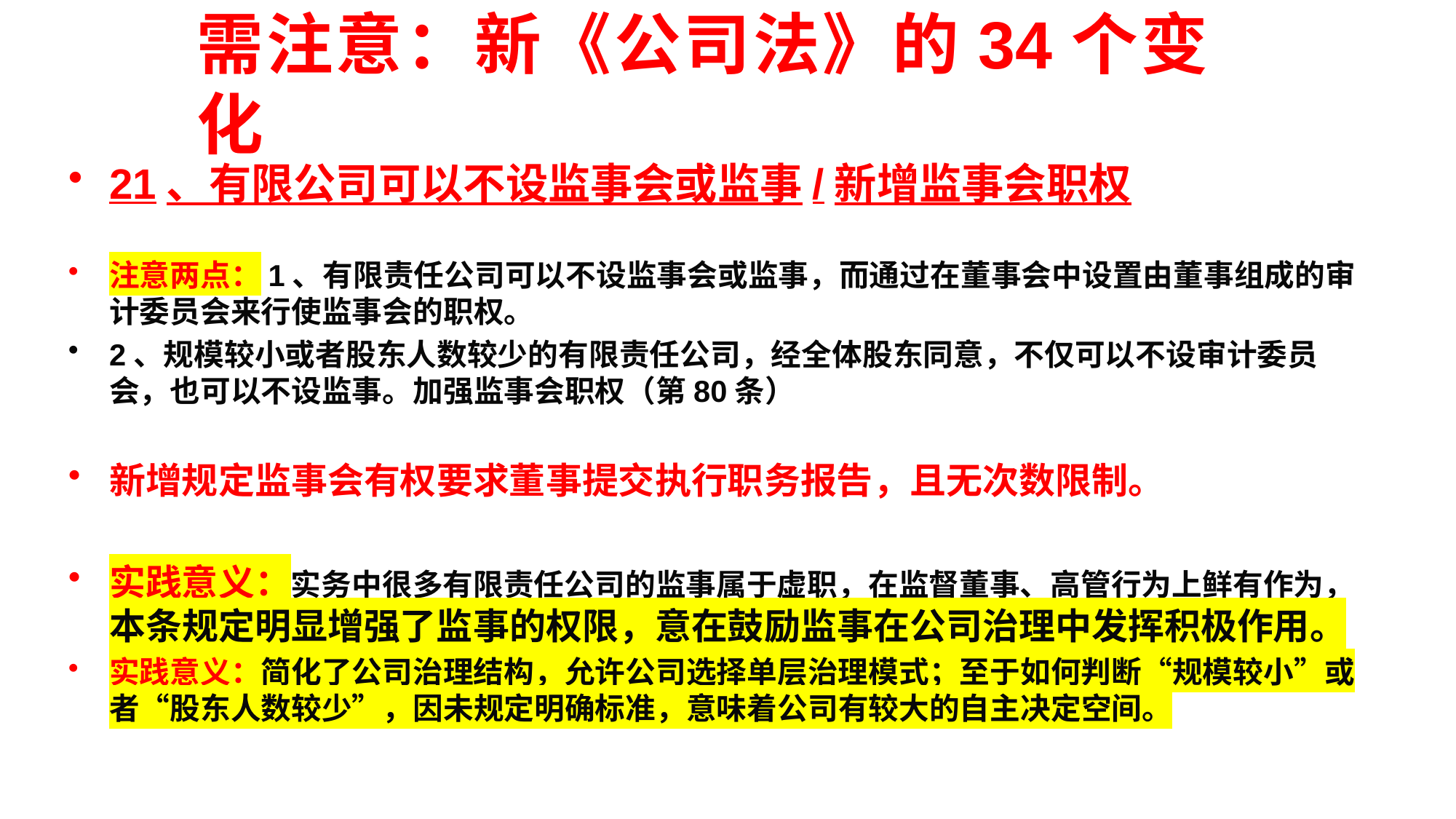

# 需注意：新《公司法》的34个变化
21、有限公司可以不设监事会或监事/新增监事会职权

注意两点：1、有限责任公司可以不设监事会或监事，而通过在董事会中设置由董事组成的审计委员会来行使监事会的职权。
2、规模较小或者股东人数较少的有限责任公司，经全体股东同意，不仅可以不设审计委员会，也可以不设监事。加强监事会职权（第80条）

新增规定监事会有权要求董事提交执行职务报告，且无次数限制。

实践意义：实务中很多有限责任公司的监事属于虚职，在监督董事、高管行为上鲜有作为，本条规定明显增强了监事的权限，意在鼓励监事在公司治理中发挥积极作用。
实践意义：简化了公司治理结构，允许公司选择单层治理模式；至于如何判断“规模较小”或者“股东人数较少”，因未规定明确标准，意味着公司有较大的自主决定空间。